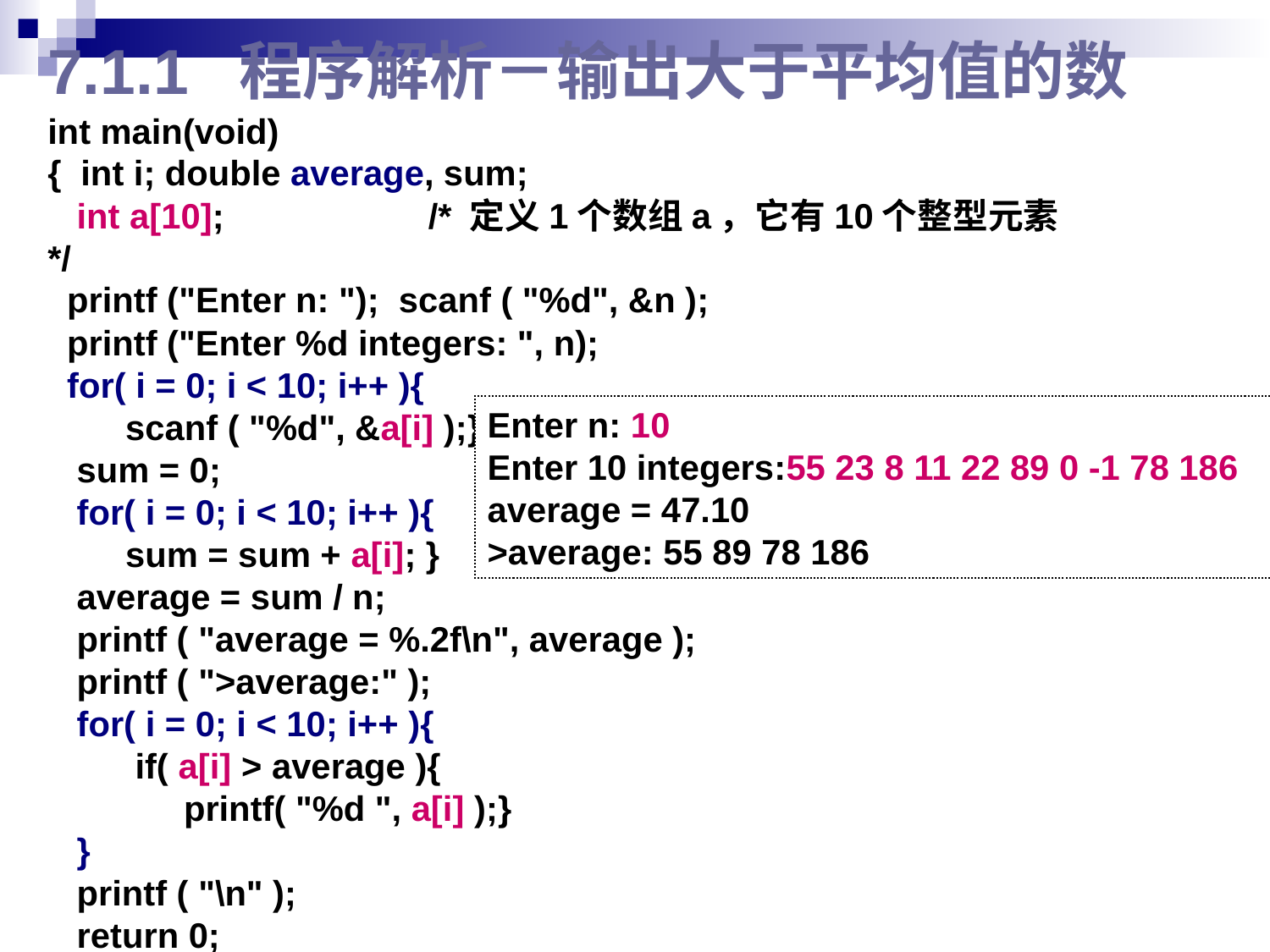

# 7.1.1  程序解析－输出大于平均值的数
int main(void)
{  int i; double average, sum;
   int a[10]; 	             /* 定义1个数组a，它有10个整型元素 */
  printf ("Enter n: ");  scanf ( "%d", &n );
  printf ("Enter %d integers: ", n);
  for( i = 0; i < 10; i++ ){
        scanf ( "%d", &a[i] );}
   sum = 0;
   for( i = 0; i < 10; i++ ){
        sum = sum + a[i]; }
   average = sum / n;
   printf ( "average = %.2f\n", average );
   printf ( ">average:" );
   for( i = 0; i < 10; i++ ){
         if( a[i] > average ){
              printf( "%d ", a[i] );}
   }
   printf ( "\n" );
   return 0;
}
Enter n: 10
Enter 10 integers:55 23 8 11 22 89 0 -1 78 186
average = 47.10
>average: 55 89 78 186